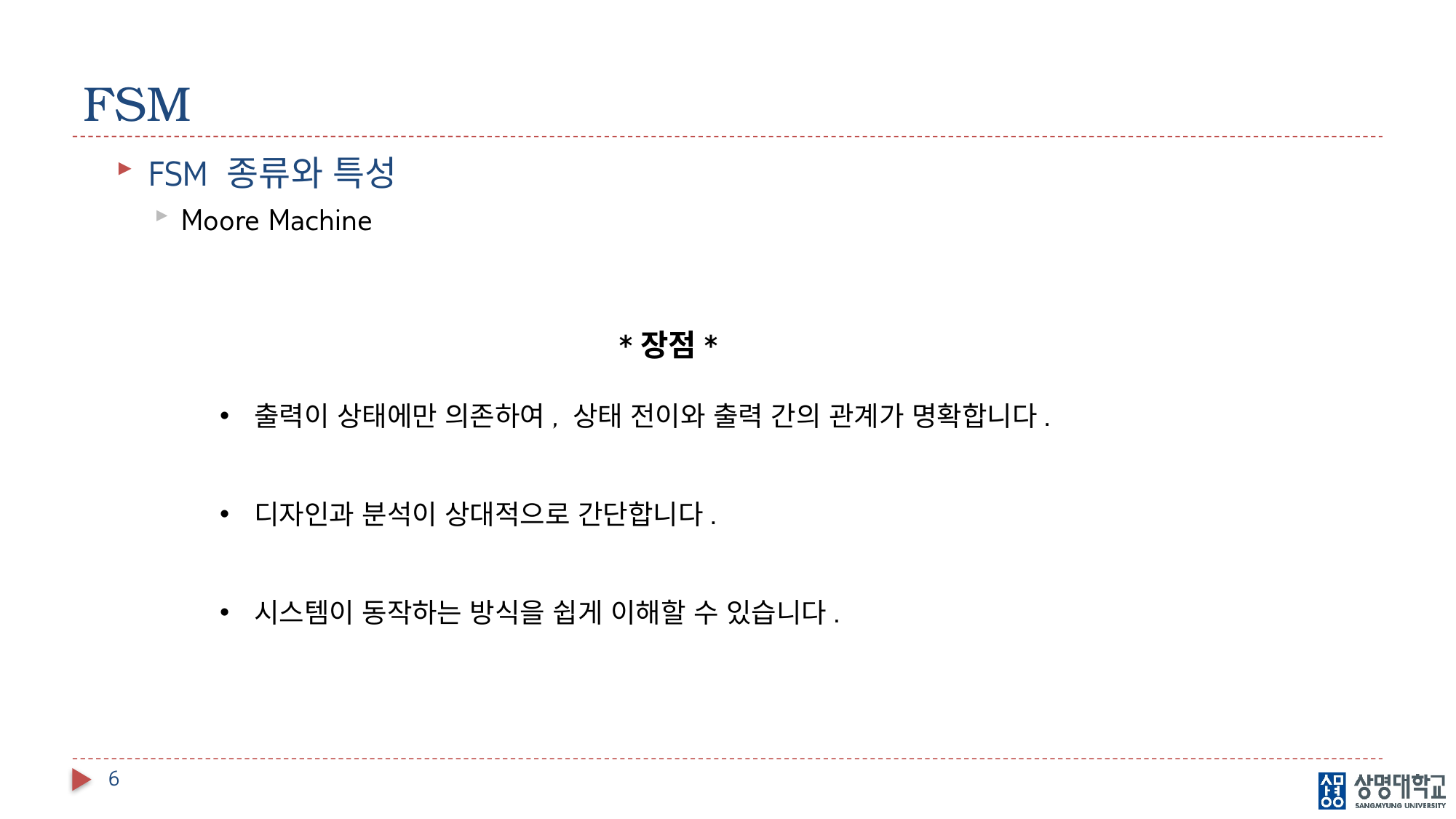

# FSM

FSM 종류와 특성
Moore Machine

*장점*

출력이 상태에만 의존하여, 상태 전이와 출력 간의 관계가 명확합니다.

디자인과 분석이 상대적으로 간단합니다.

시스템이 동작하는 방식을 쉽게 이해할 수 있습니다.
6